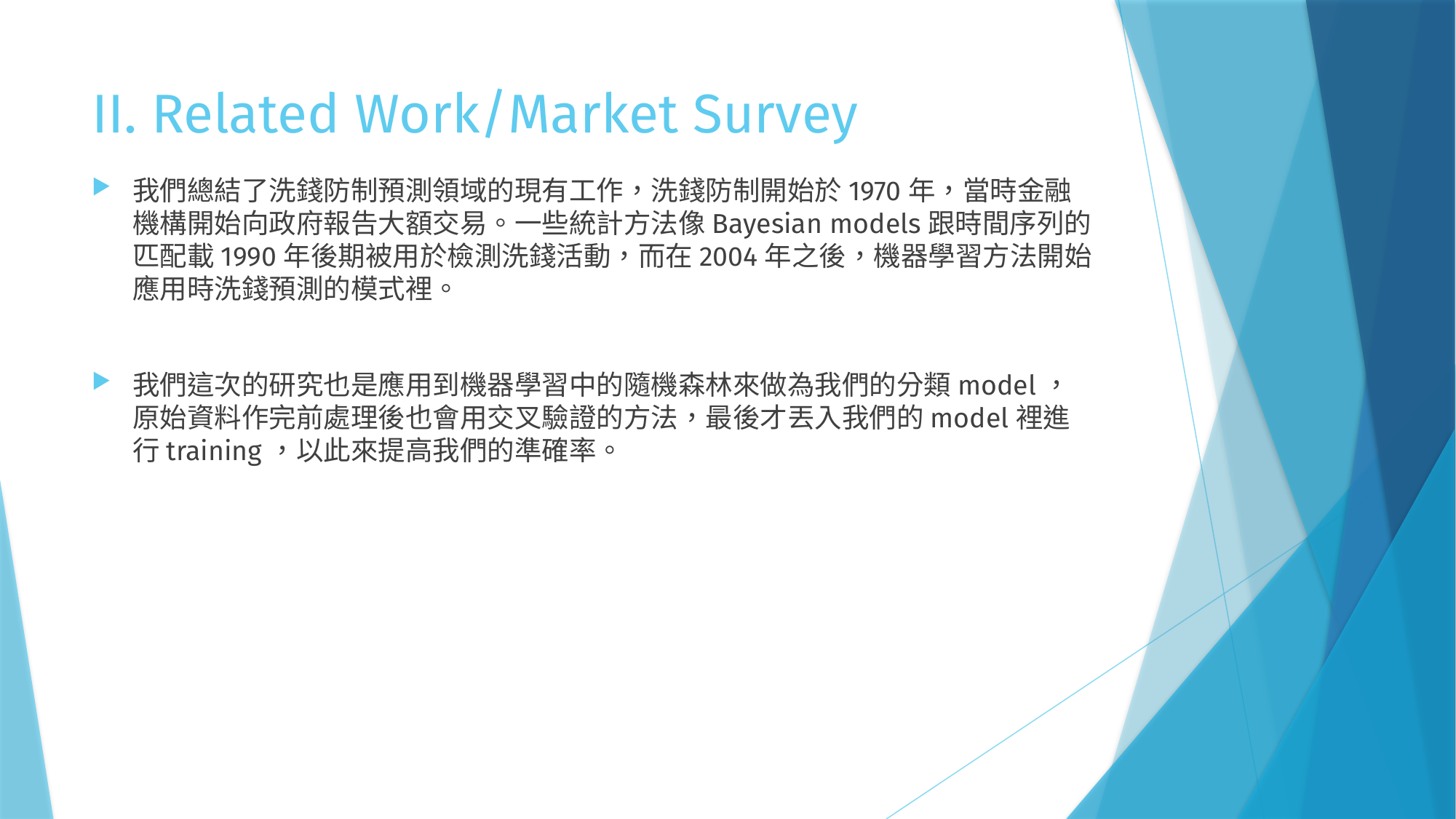

# II. Related Work/Market Survey
我們總結了洗錢防制預測領域的現有工作，洗錢防制開始於1970年，當時金融機構開始向政府報告大額交易。一些統計方法像Bayesian models跟時間序列的匹配載1990年後期被用於檢測洗錢活動，而在2004年之後，機器學習方法開始應用時洗錢預測的模式裡。

我們這次的研究也是應用到機器學習中的隨機森林來做為我們的分類model，原始資料作完前處理後也會用交叉驗證的方法，最後才丟入我們的model裡進行training，以此來提高我們的準確率。